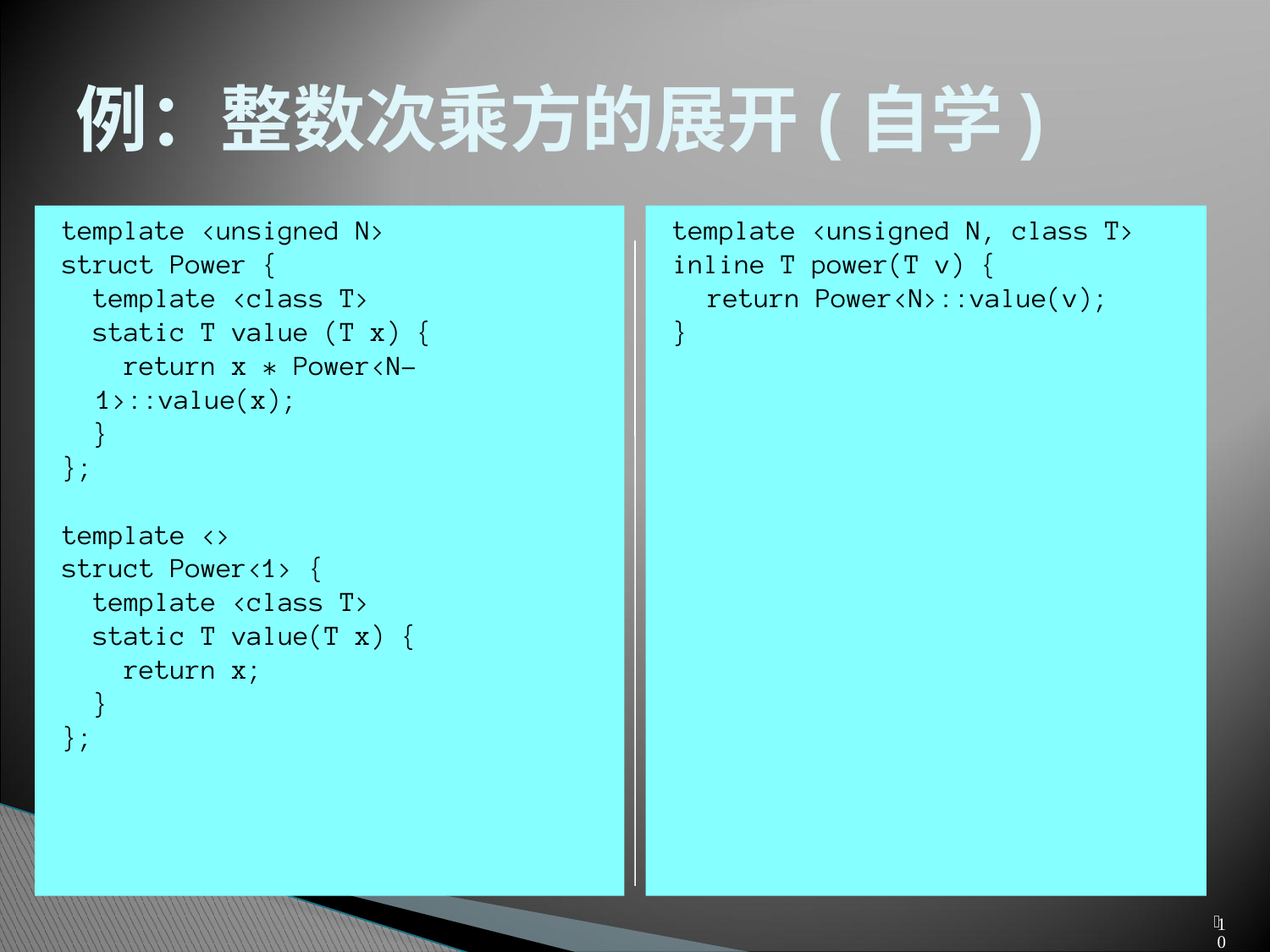

# 例：整数次乘方的展开(自学)
template <unsigned N>
struct Power {
  template <class T>
  static T value (T x) {
    return x * Power<N-1>::value(x);
  }
};

template <>
struct Power<1> {
  template <class T>
  static T value(T x) {
    return x;
  }
};
template <unsigned N, class T>
inline T power(T v) {
	return Power<N>::value(v);
}

106